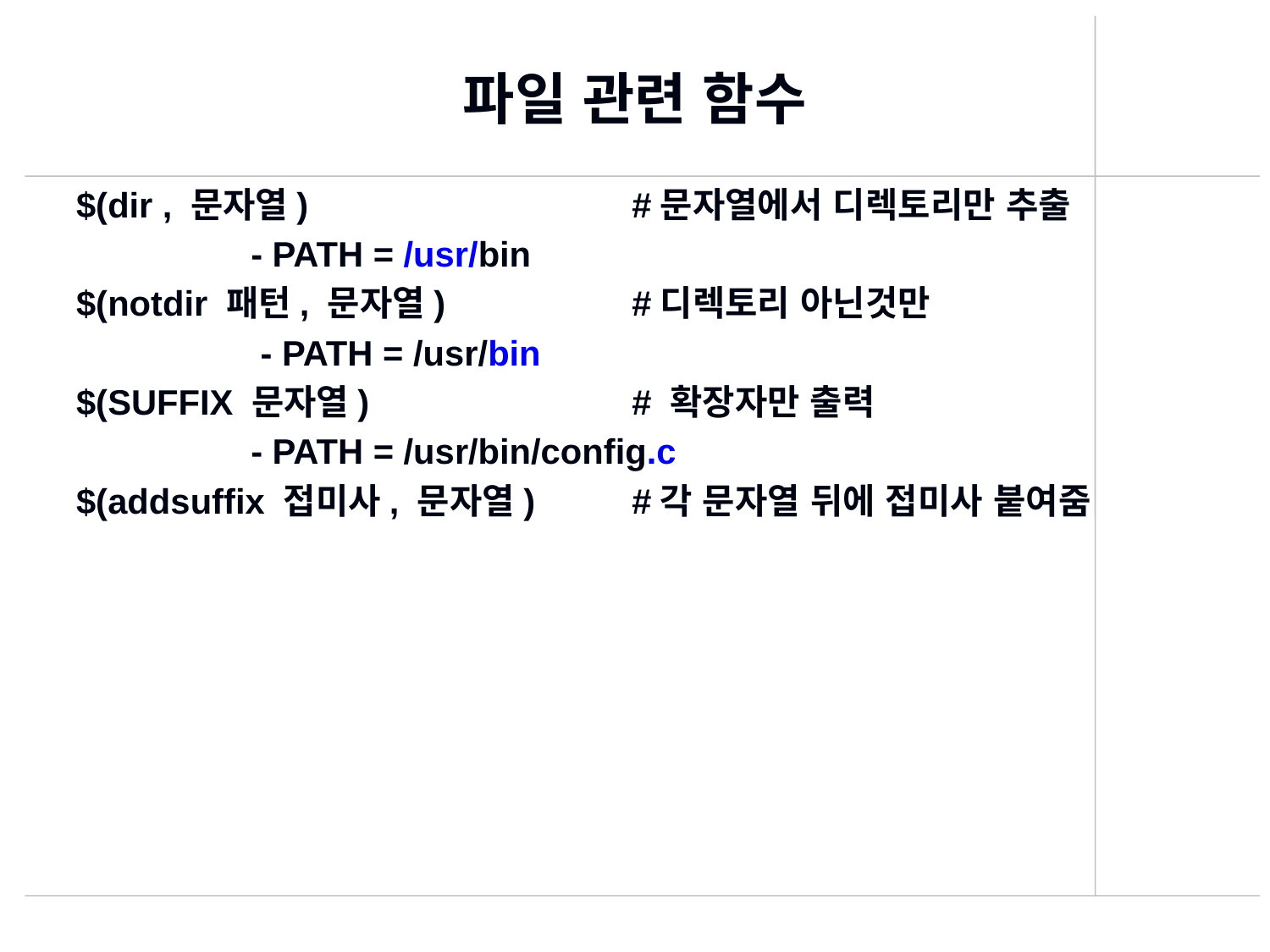

# 파일 관련 함수
$(dir , 문자열) 			#문자열에서 디렉토리만 추출
		- PATH = /usr/bin
$(notdir 패턴, 문자열) 		#디렉토리 아닌것만
		 - PATH = /usr/bin
$(SUFFIX 문자열) 		# 확장자만 출력
		- PATH = /usr/bin/config.c
$(addsuffix 접미사, 문자열)	#각 문자열 뒤에 접미사 붙여줌

452